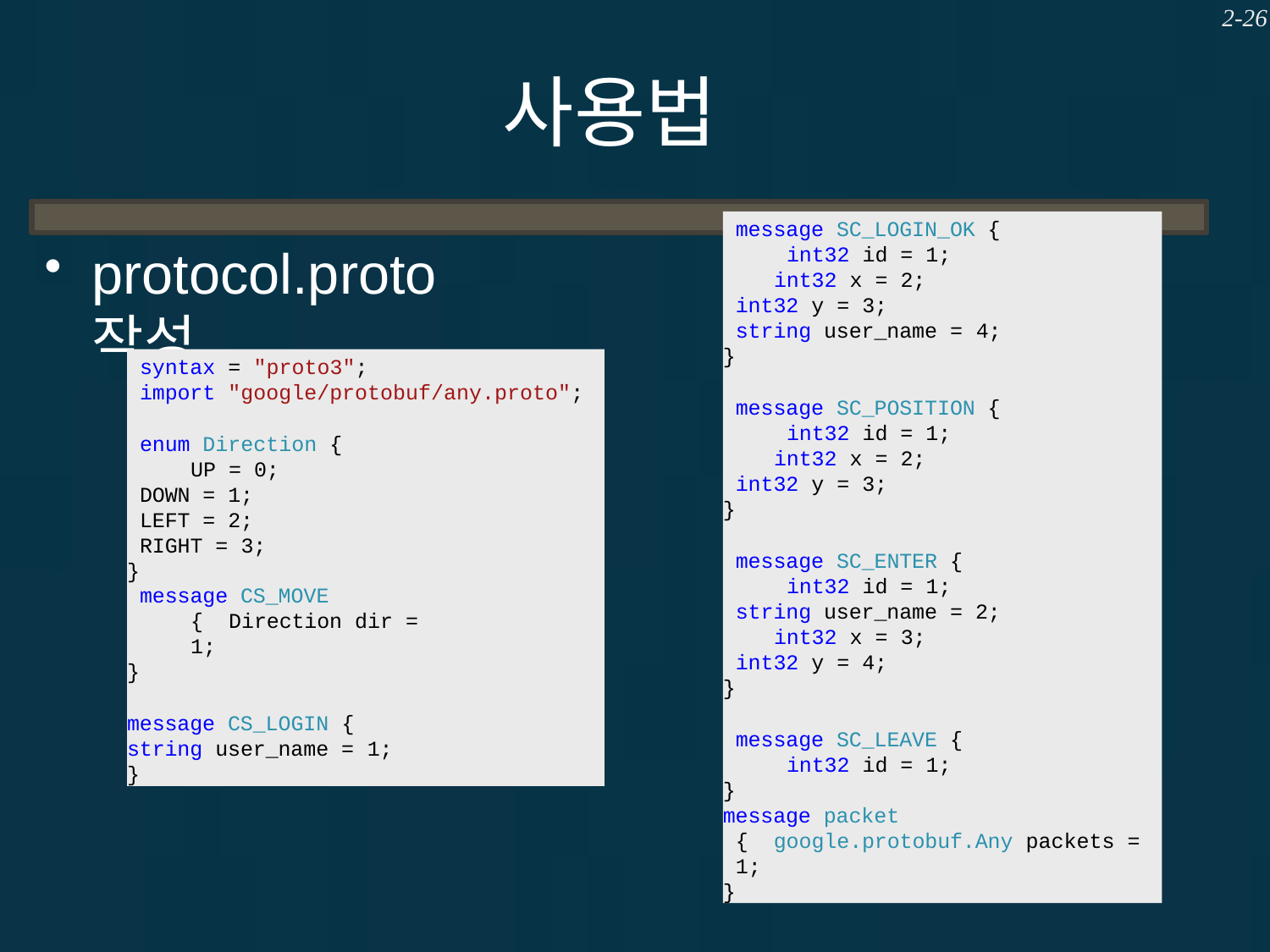

2-26
사용법
message SC_LOGIN_OK {  int32 id = 1;  int32 x = 2;
int32 y = 3;
string user_name = 4;
}

message SC_POSITION {  int32 id = 1;  int32 x = 2;
int32 y = 3;
}

message SC_ENTER {  int32 id = 1;
string user_name = 2;  int32 x = 3;
int32 y = 4;
}

message SC_LEAVE {  int32 id = 1;
}
message packet {  google.protobuf.Any packets = 1;
}
protocol.proto 작성
syntax = "proto3";
import "google/protobuf/any.proto";

enum Direction {  UP = 0;
DOWN = 1;
LEFT = 2;
RIGHT = 3;
}
message CS_MOVE {  Direction dir = 1;
}

message CS_LOGIN {
string user_name = 1;
}